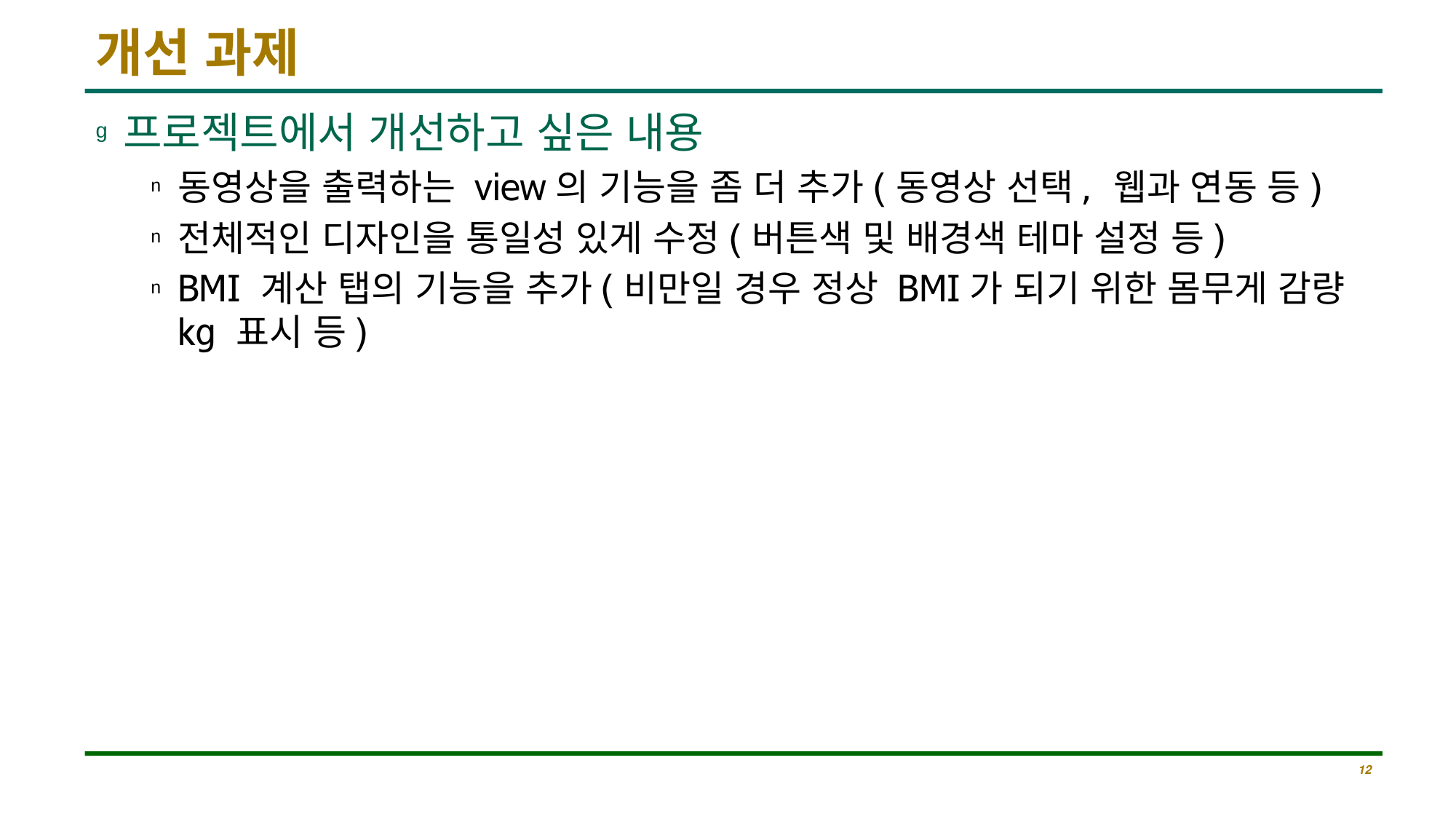

# 개선 과제
프로젝트에서 개선하고 싶은 내용
동영상을 출력하는 view의 기능을 좀 더 추가(동영상 선택, 웹과 연동 등)
전체적인 디자인을 통일성 있게 수정(버튼색 및 배경색 테마 설정 등)
BMI 계산 탭의 기능을 추가(비만일 경우 정상 BMI가 되기 위한 몸무게 감량 kg 표시 등)